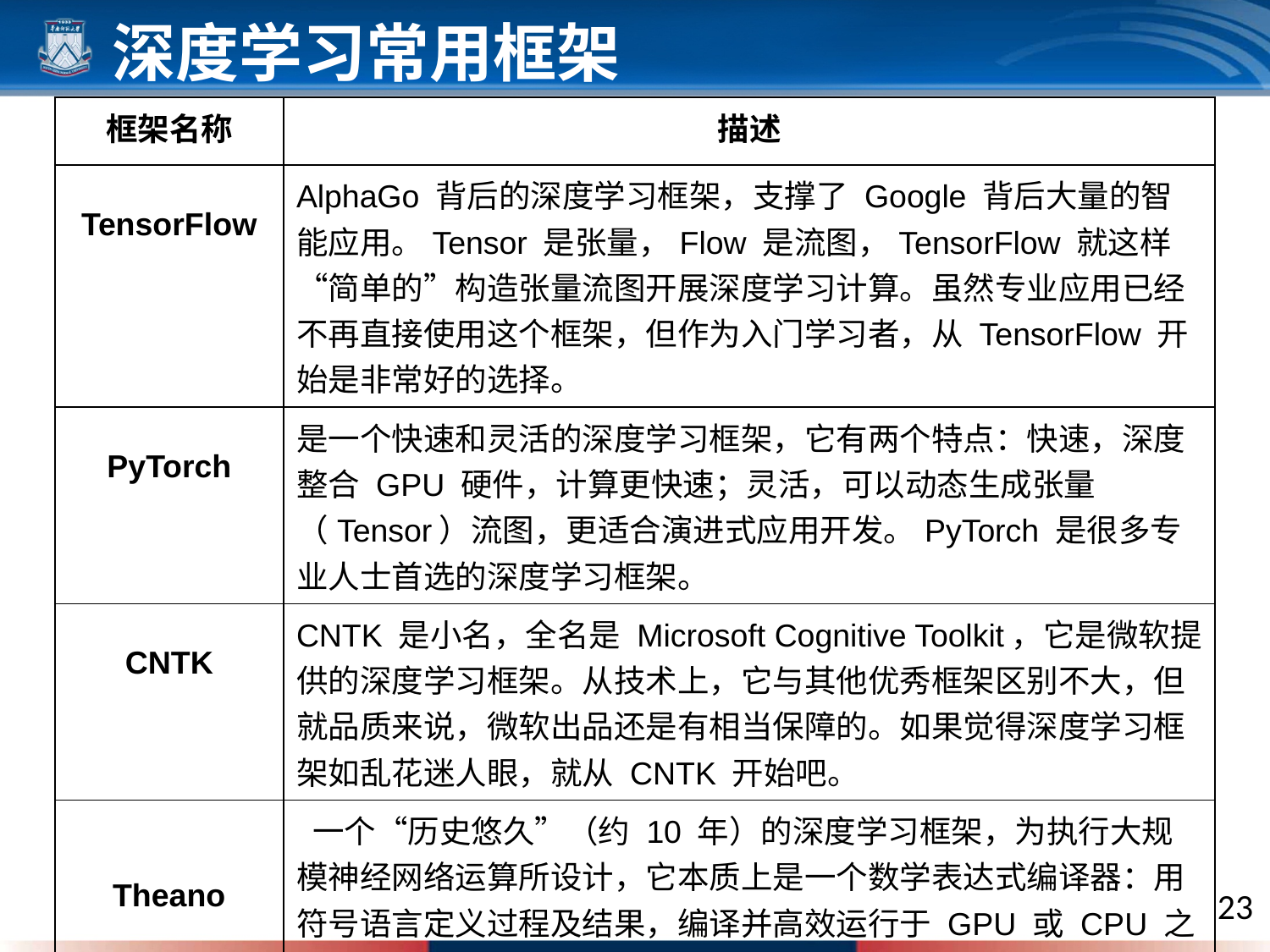

深度学习常用框架
| 框架名称 | 描述 |
| --- | --- |
| TensorFlow | AlphaGo 背后的深度学习框架，支撑了 Google 背后大量的智能应用。Tensor 是张量，Flow 是流图，TensorFlow 就这样“简单的”构造张量流图开展深度学习计算。虽然专业应用已经不再直接使用这个框架，但作为入门学习者，从 TensorFlow 开始是非常好的选择。 |
| PyTorch | 是一个快速和灵活的深度学习框架，它有两个特点：快速，深度整合 GPU 硬件，计算更快速；灵活，可以动态生成张量（Tensor）流图，更适合演进式应用开发。PyTorch 是很多专业人士首选的深度学习框架。 |
| CNTK | CNTK 是小名，全名是 Microsoft Cognitive Toolkit，它是微软提供的深度学习框架。从技术上，它与其他优秀框架区别不大，但就品质来说，微软出品还是有相当保障的。如果觉得深度学习框架如乱花迷人眼，就从 CNTK 开始吧。 |
| Theano | 一个“历史悠久”（约 10 年）的深度学习框架，为执行大规模神经网络运算所设计，它本质上是一个数学表达式编译器：用符号语言定义过程及结果，编译并高效运行于 GPU 或 CPU 之上。同样，这个由个人群体维护的框架也未能在资本密集的人工智能市场长久存在下去，2017 年发布 1.0 版本后，该框架暂时还没未更新。 |